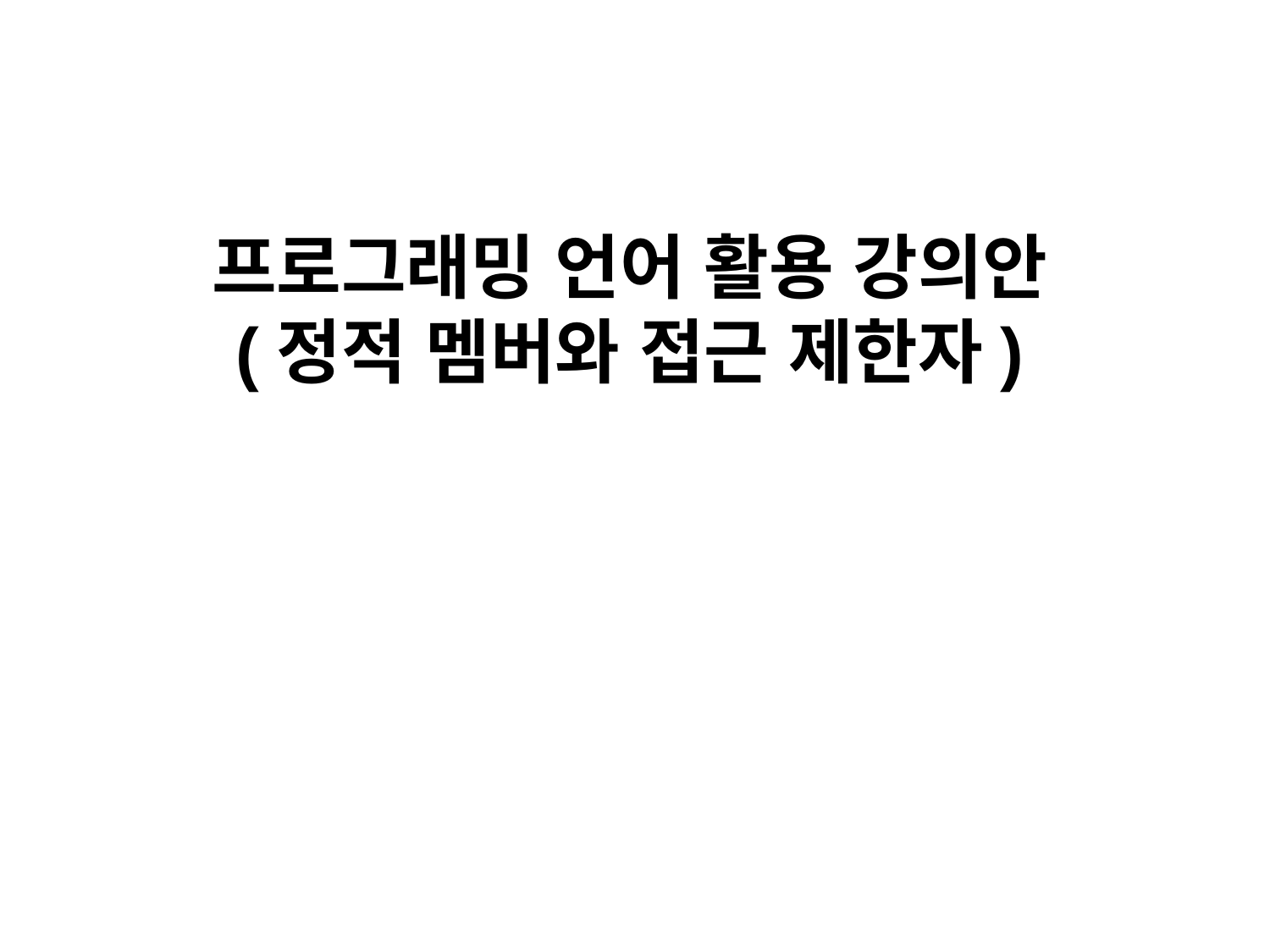

프로그래밍 언어 활용 강의안
(정적 멤버와 접근 제한자)